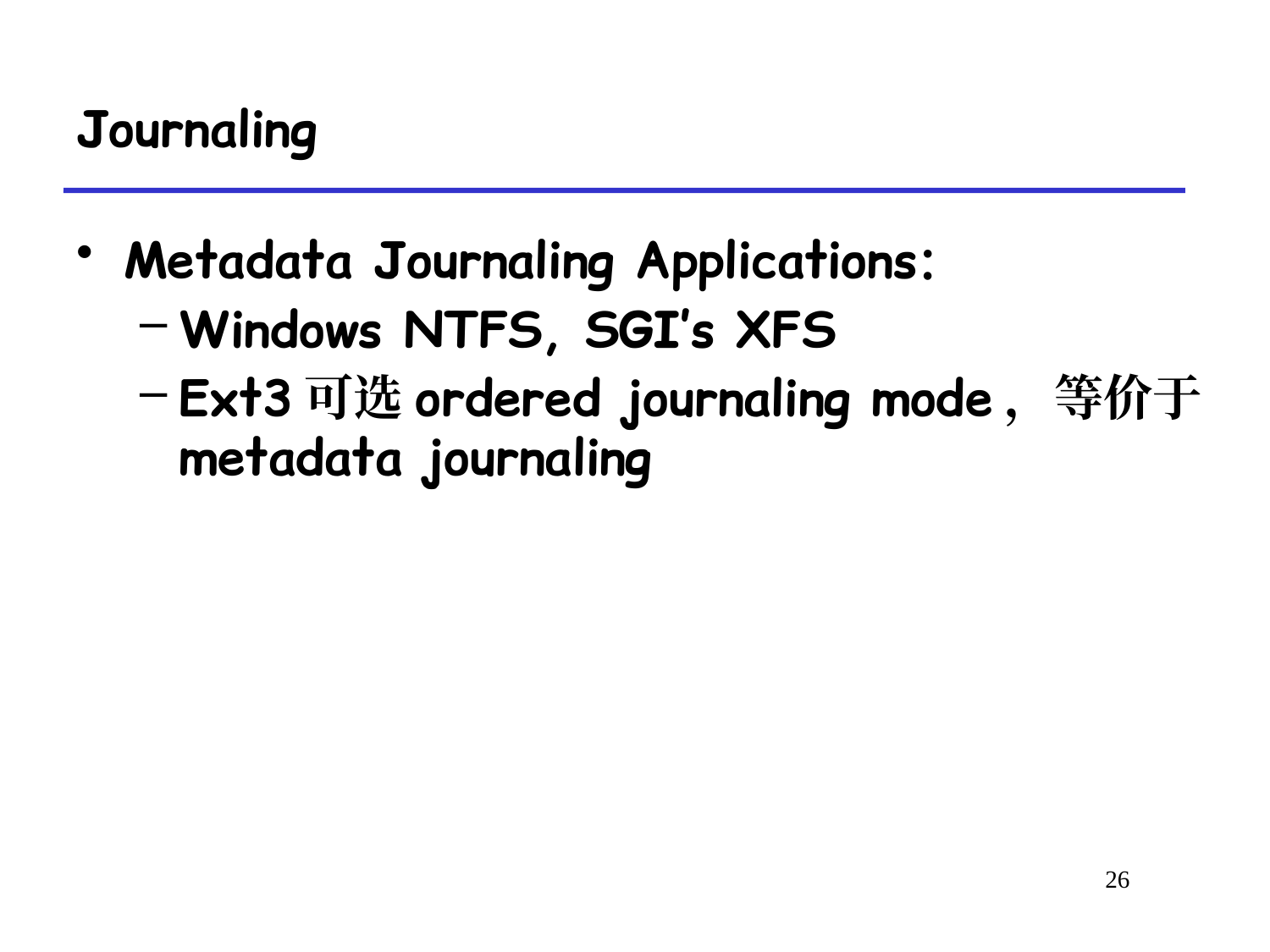

# Journaling
Metadata Journaling Applications:
Windows NTFS, SGI’s XFS
Ext3可选ordered journaling mode，等价于metadata journaling
26